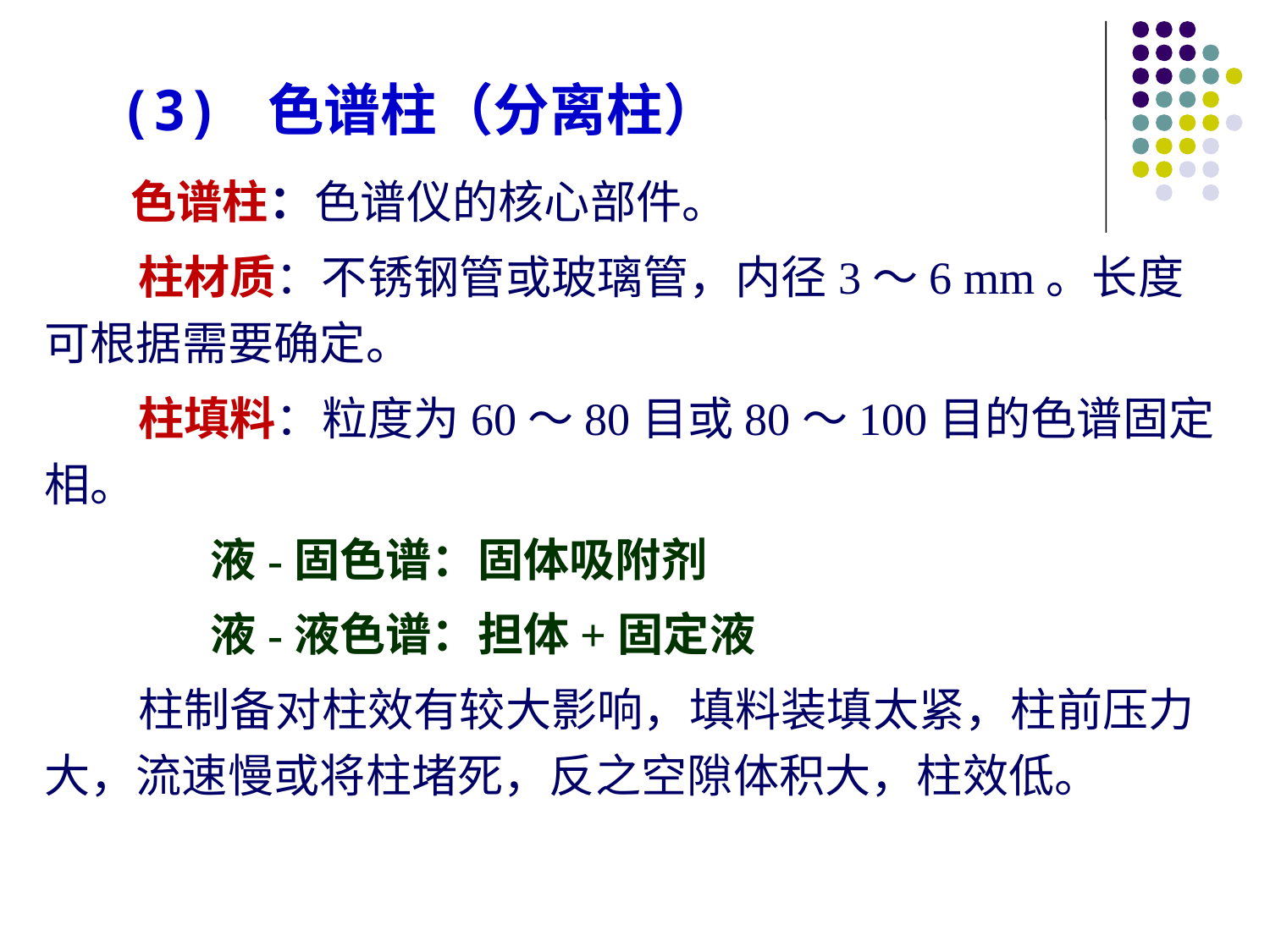

# (3) 色谱柱（分离柱）
           色谱柱：色谱仪的核心部件。
        柱材质：不锈钢管或玻璃管，内径3～6 mm。长度可根据需要确定。
        柱填料：粒度为60～80目或80～100目的色谱固定相。
               液-固色谱：固体吸附剂
               液-液色谱：担体+固定液
        柱制备对柱效有较大影响，填料装填太紧，柱前压力大，流速慢或将柱堵死，反之空隙体积大，柱效低。